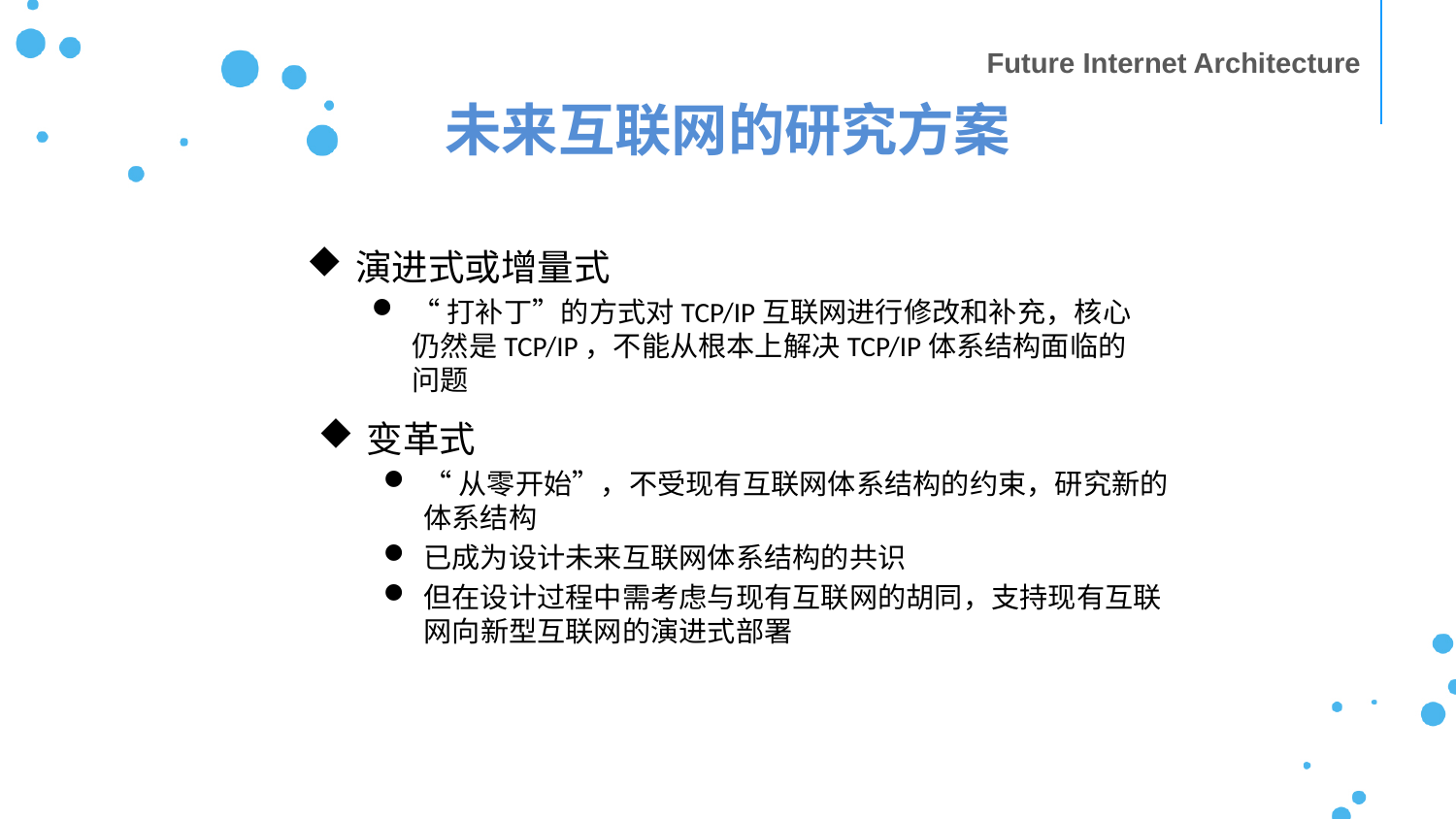

Future Internet Architecture
未来互联网的研究方案
演进式或增量式
“打补丁”的方式对TCP/IP互联网进行修改和补充，核心仍然是TCP/IP，不能从根本上解决TCP/IP体系结构面临的问题
变革式
“从零开始”，不受现有互联网体系结构的约束，研究新的体系结构
已成为设计未来互联网体系结构的共识
但在设计过程中需考虑与现有互联网的胡同，支持现有互联网向新型互联网的演进式部署